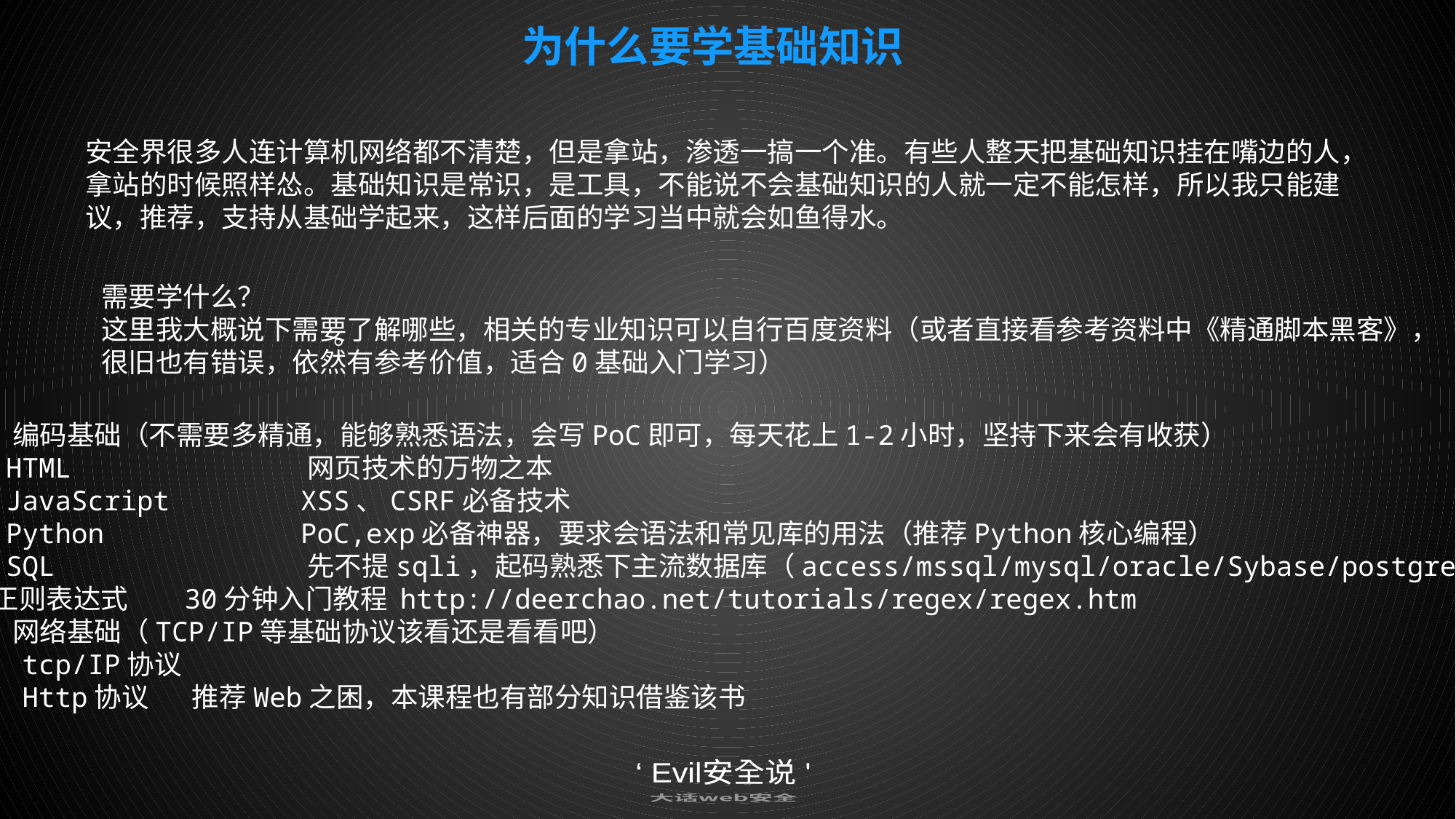

为什么要学基础知识
安全界很多人连计算机网络都不清楚，但是拿站，渗透一搞一个准。有些人整天把基础知识挂在嘴边的人，拿站的时候照样怂。基础知识是常识，是工具，不能说不会基础知识的人就一定不能怎样，所以我只能建议，推荐，支持从基础学起来，这样后面的学习当中就会如鱼得水。

需要学什么？
这里我大概说下需要了解哪些，相关的专业知识可以自行百度资料（或者直接看参考资料中《精通脚本黑客》，
很旧也有错误，依然有参考价值，适合0基础入门学习）
。
1.编码基础（不需要多精通，能够熟悉语法，会写PoC即可，每天花上1-2小时，坚持下来会有收获）
  HTML              网页技术的万物之本
  JavaScript        XSS、CSRF必备技术
  Python            PoC,exp必备神器，要求会语法和常见库的用法（推荐Python核心编程）
  SQL               先不提sqli，起码熟悉下主流数据库（access/mssql/mysql/oracle/Sybase/postgresql）
  正则表达式        30分钟入门教程 http://deerchao.net/tutorials/regex/regex.htm
2.网络基础（TCP/IP等基础协议该看还是看看吧）
   tcp/IP协议
   Http协议       推荐Web之困，本课程也有部分知识借鉴该书

‘ Evil安全说 '
大话web安全